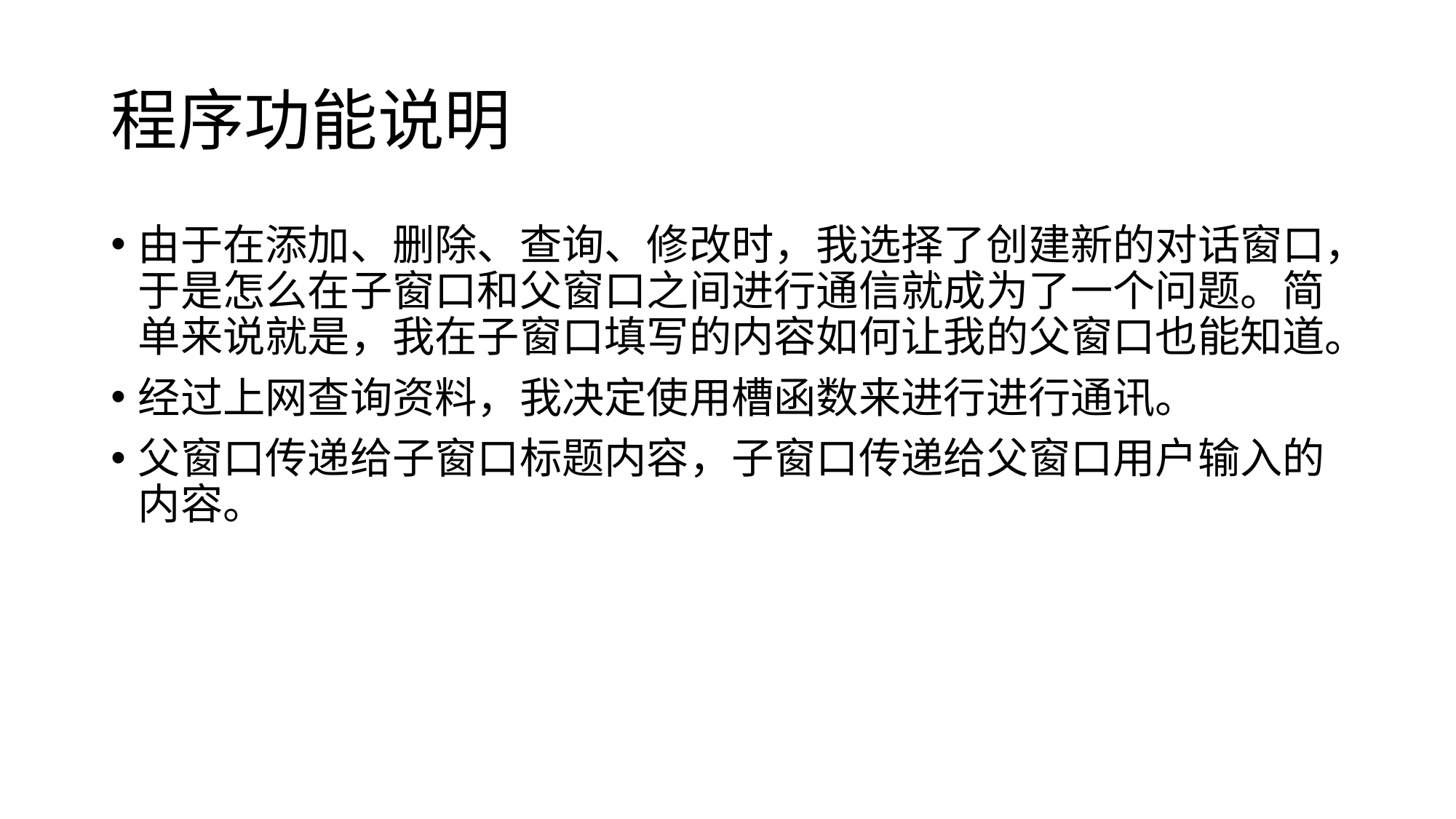

# 程序功能说明
由于在添加、删除、查询、修改时，我选择了创建新的对话窗口，于是怎么在子窗口和父窗口之间进行通信就成为了一个问题。简单来说就是，我在子窗口填写的内容如何让我的父窗口也能知道。
经过上网查询资料，我决定使用槽函数来进行进行通讯。
父窗口传递给子窗口标题内容，子窗口传递给父窗口用户输入的内容。